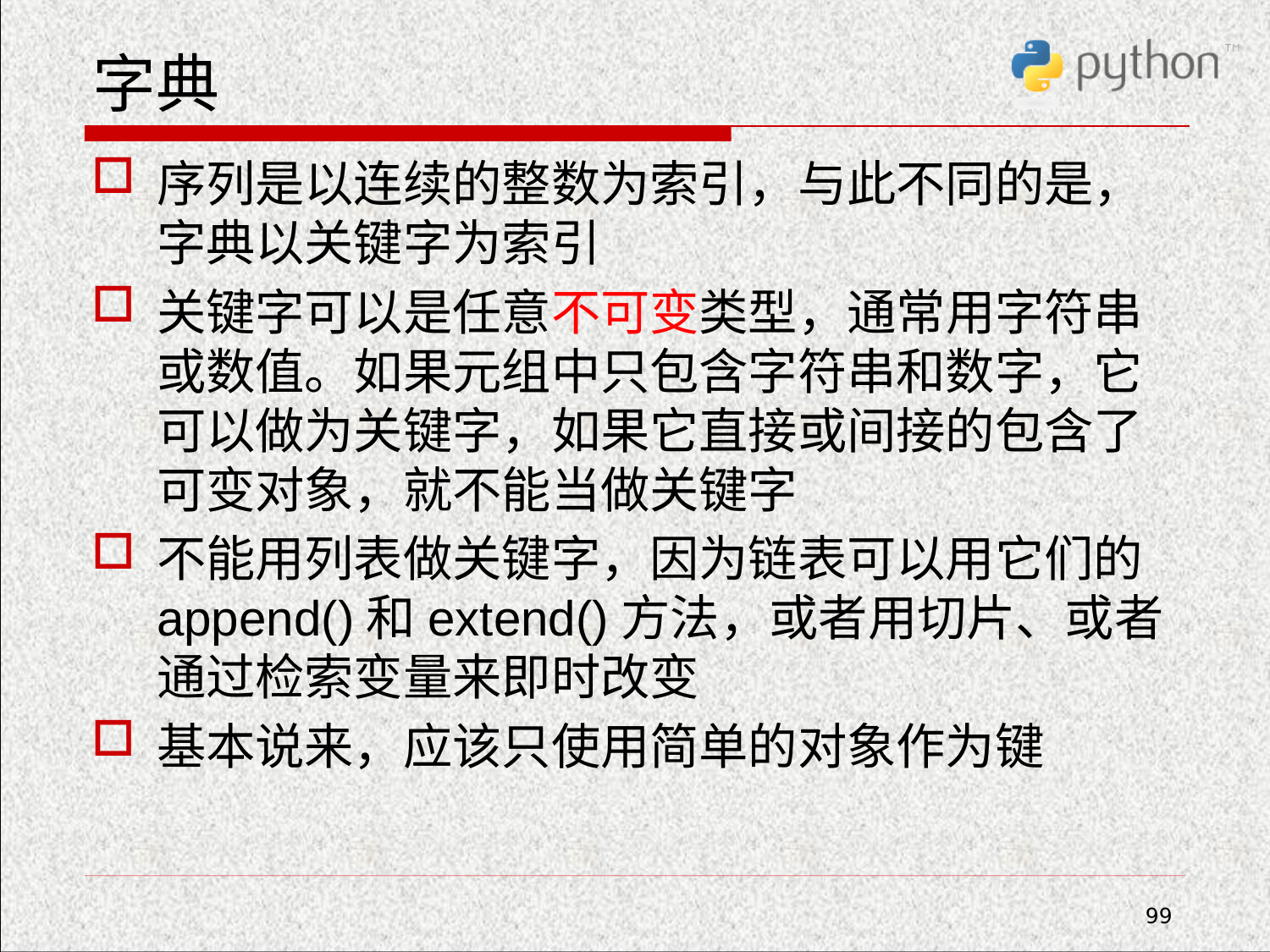

# 字典
序列是以连续的整数为索引，与此不同的是，字典以关键字为索引
关键字可以是任意不可变类型，通常用字符串或数值。如果元组中只包含字符串和数字，它可以做为关键字，如果它直接或间接的包含了可变对象，就不能当做关键字
不能用列表做关键字，因为链表可以用它们的append()和extend()方法，或者用切片、或者通过检索变量来即时改变
基本说来，应该只使用简单的对象作为键

99